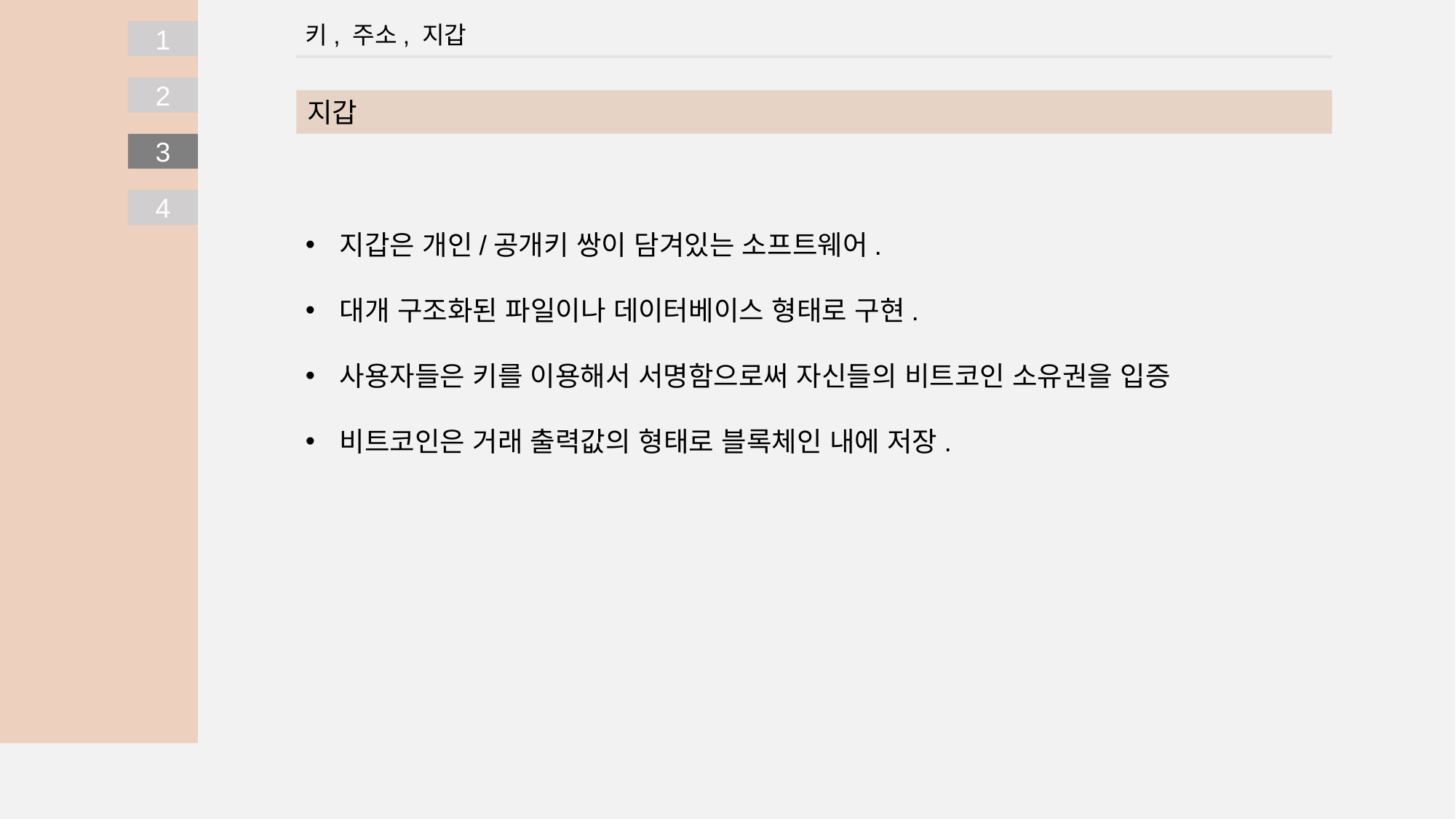

키, 주소, 지갑

1

2
지갑
3
4
지갑은 개인/공개키 쌍이 담겨있는 소프트웨어.
대개 구조화된 파일이나 데이터베이스 형태로 구현.
사용자들은 키를 이용해서 서명함으로써 자신들의 비트코인 소유권을 입증
비트코인은 거래 출력값의 형태로 블록체인 내에 저장.